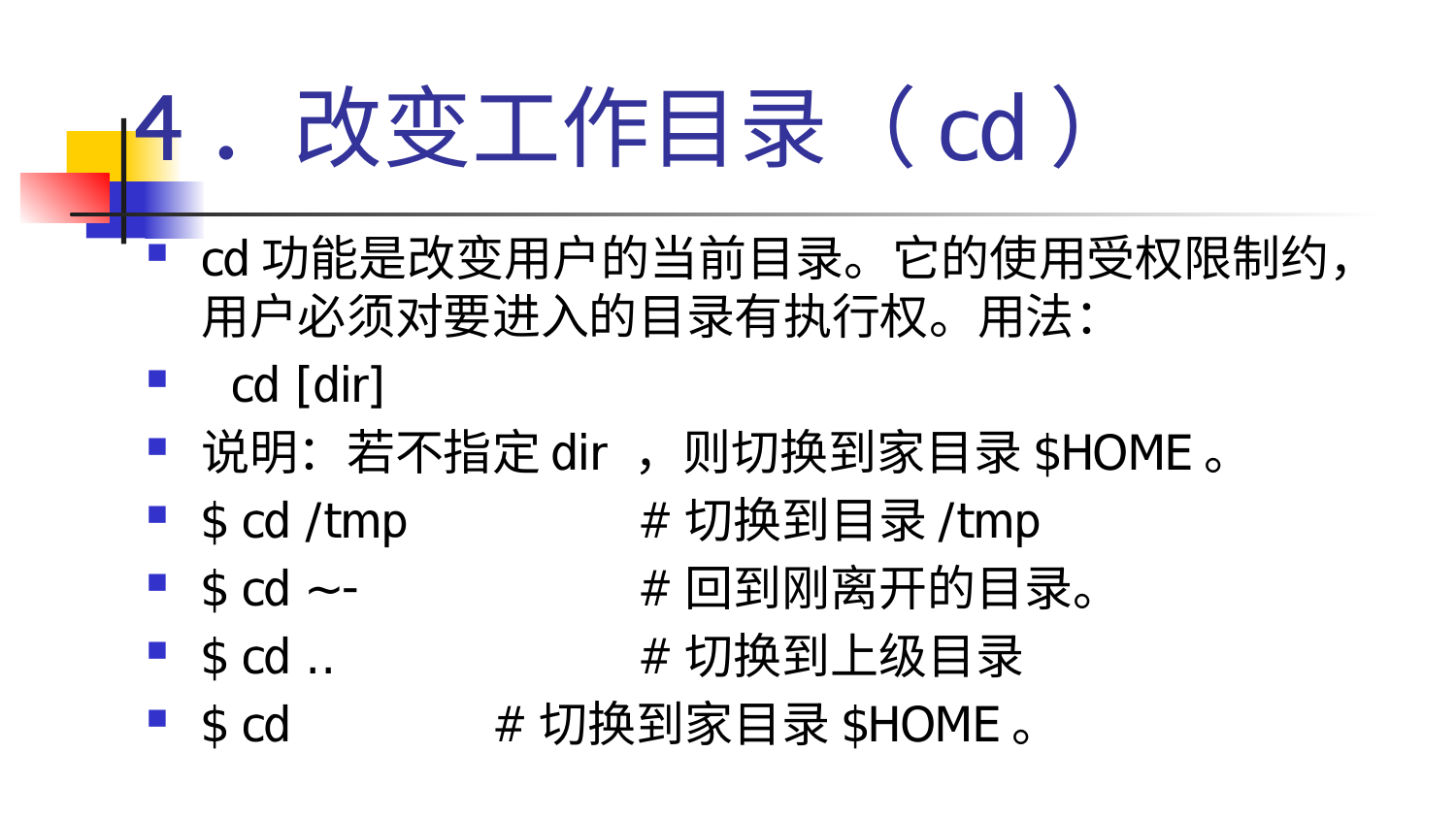

# 4．改变工作目录（cd）
cd功能是改变用户的当前目录。它的使用受权限制约，用户必须对要进入的目录有执行权。用法：
  cd [dir]
说明：若不指定dir ，则切换到家目录$HOME。
$ cd /tmp 		#切换到目录/tmp
$ cd ~- 		#回到刚离开的目录。
$ cd .. 		#切换到上级目录
$ cd 		#切换到家目录$HOME。